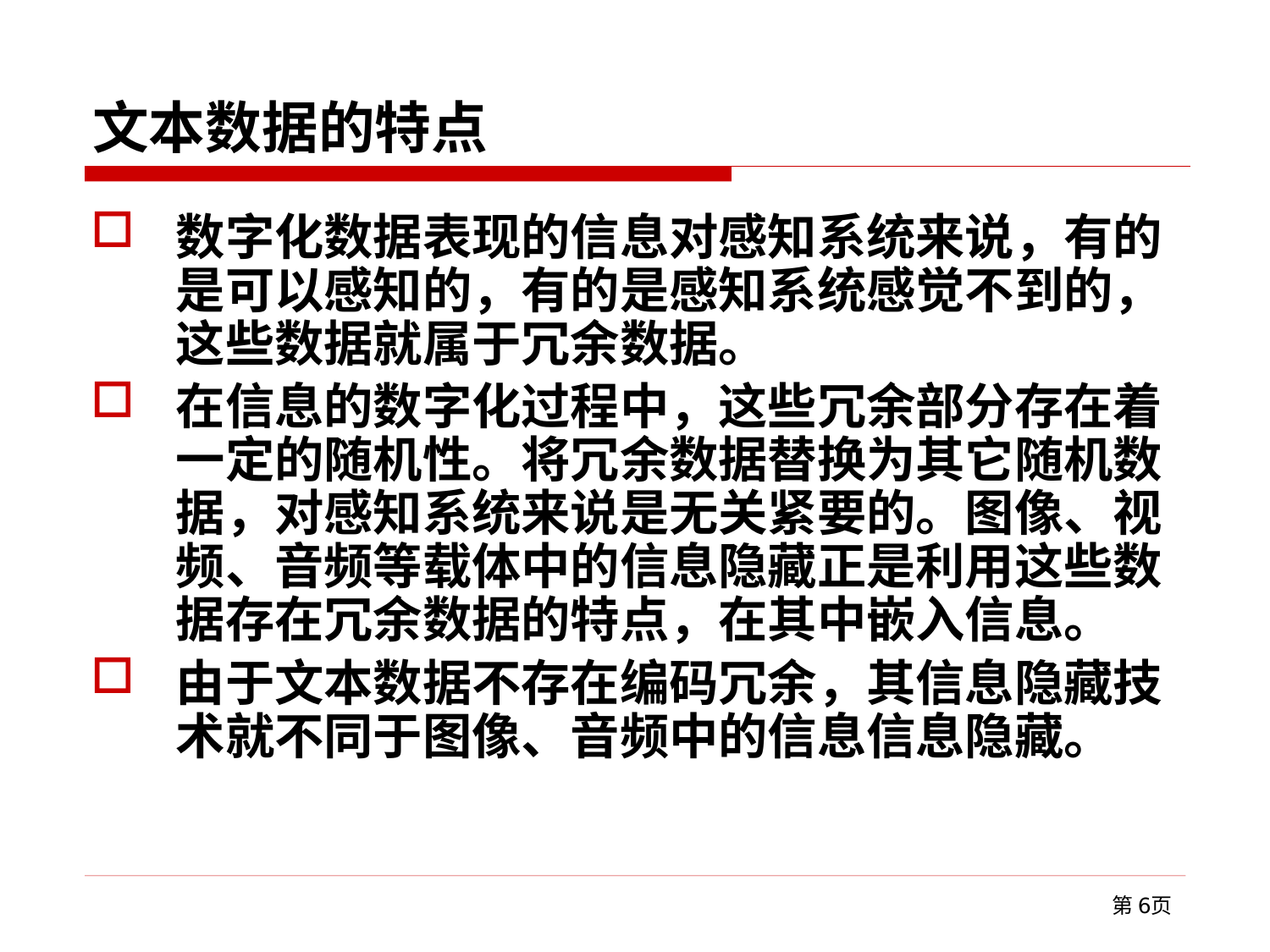

# 文本数据的特点
数字化数据表现的信息对感知系统来说，有的是可以感知的，有的是感知系统感觉不到的，这些数据就属于冗余数据。
在信息的数字化过程中，这些冗余部分存在着一定的随机性。将冗余数据替换为其它随机数据，对感知系统来说是无关紧要的。图像、视频、音频等载体中的信息隐藏正是利用这些数据存在冗余数据的特点，在其中嵌入信息。
由于文本数据不存在编码冗余，其信息隐藏技术就不同于图像、音频中的信息信息隐藏。
6